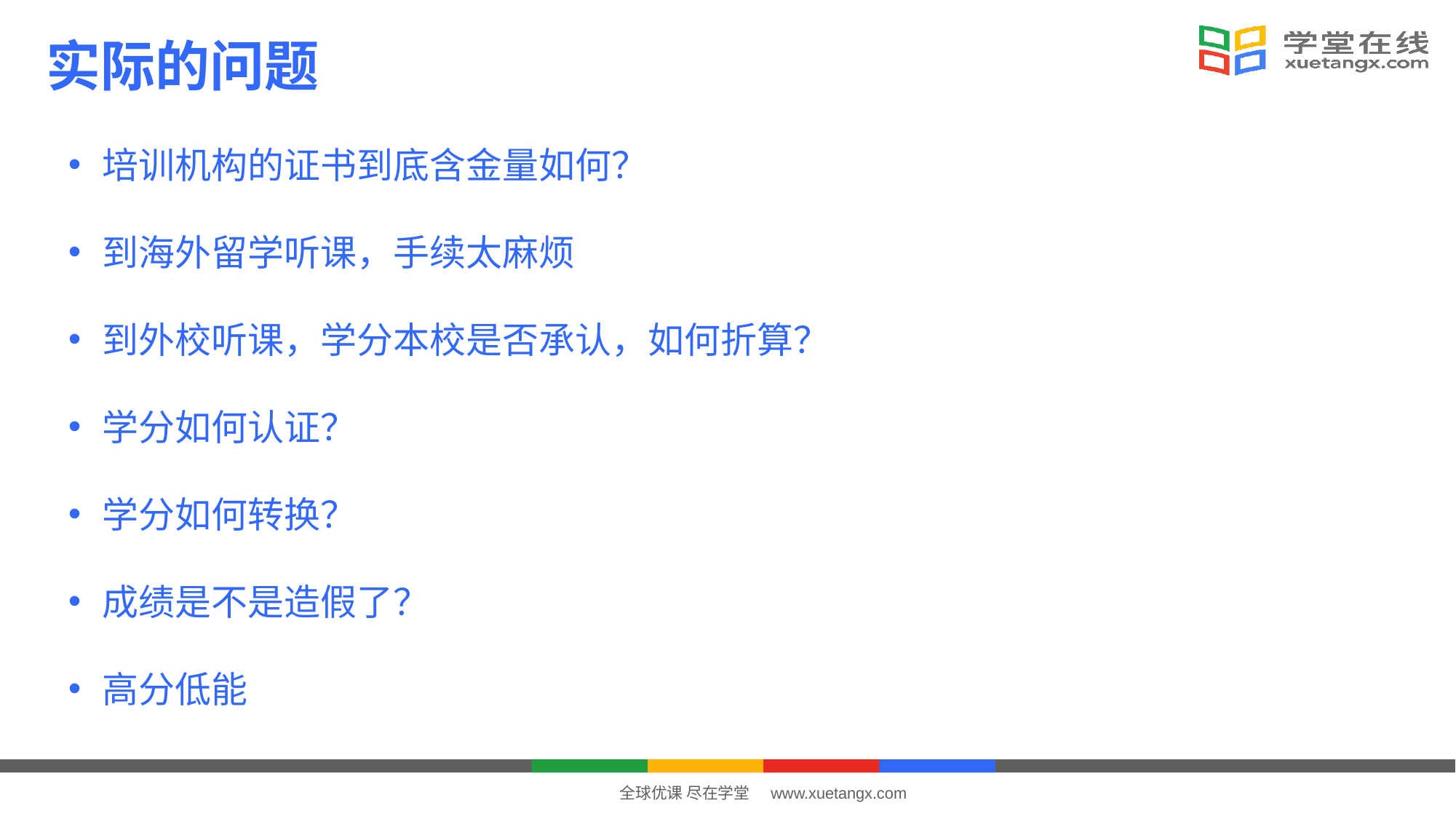

实际的问题
培训机构的证书到底含金量如何？

到海外留学听课，手续太麻烦

到外校听课，学分本校是否承认，如何折算？

学分如何认证？

学分如何转换？

成绩是不是造假了？

高分低能